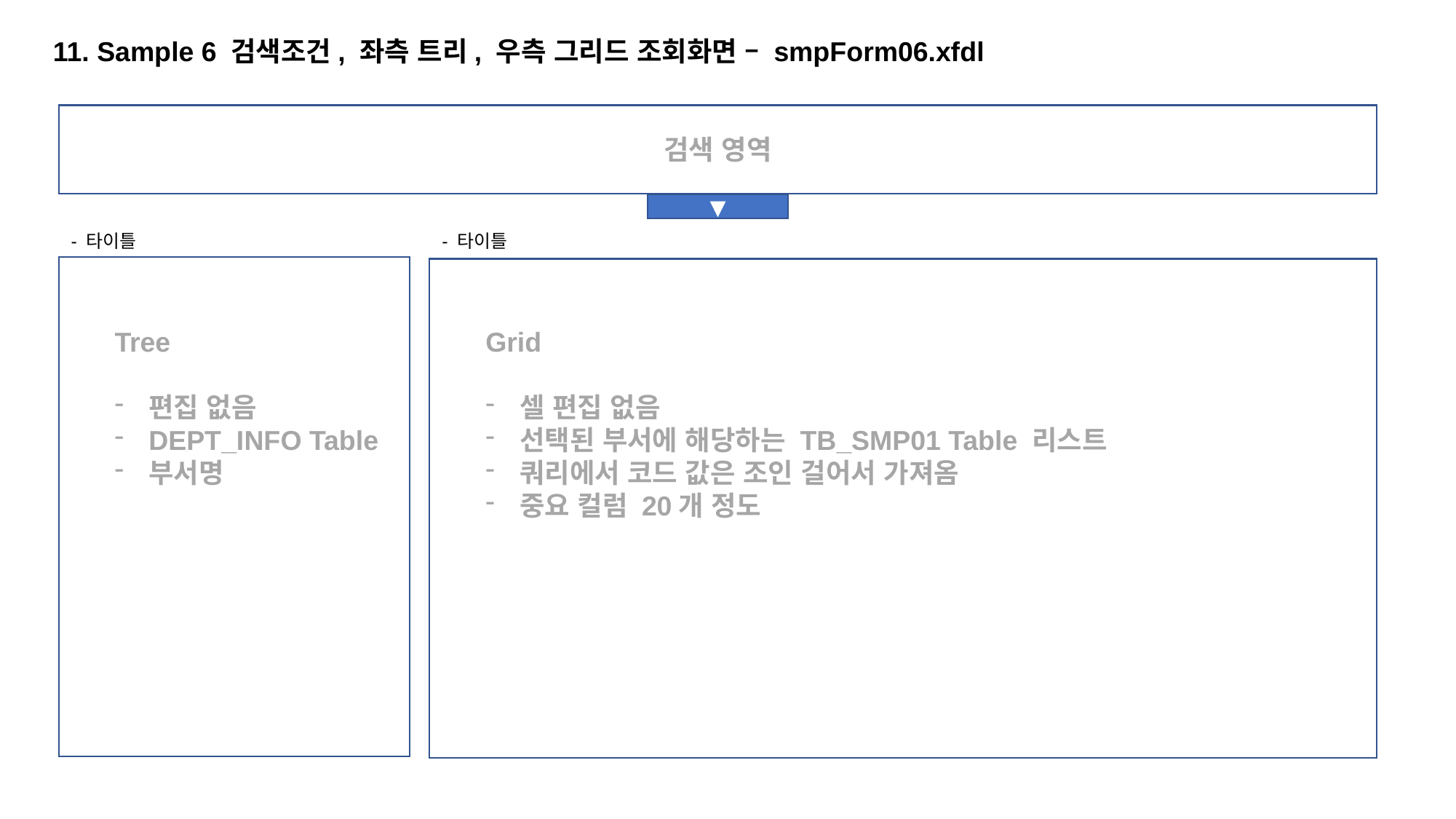

11. Sample 6 검색조건, 좌측 트리, 우측 그리드 조회화면 – smpForm06.xfdl
검색 영역
▼
- 타이틀
- 타이틀

Tree

편집 없음
DEPT_INFO Table
부서명
Grid

셀 편집 없음
선택된 부서에 해당하는 TB_SMP01 Table 리스트
쿼리에서 코드 값은 조인 걸어서 가져옴
중요 컬럼 20개 정도